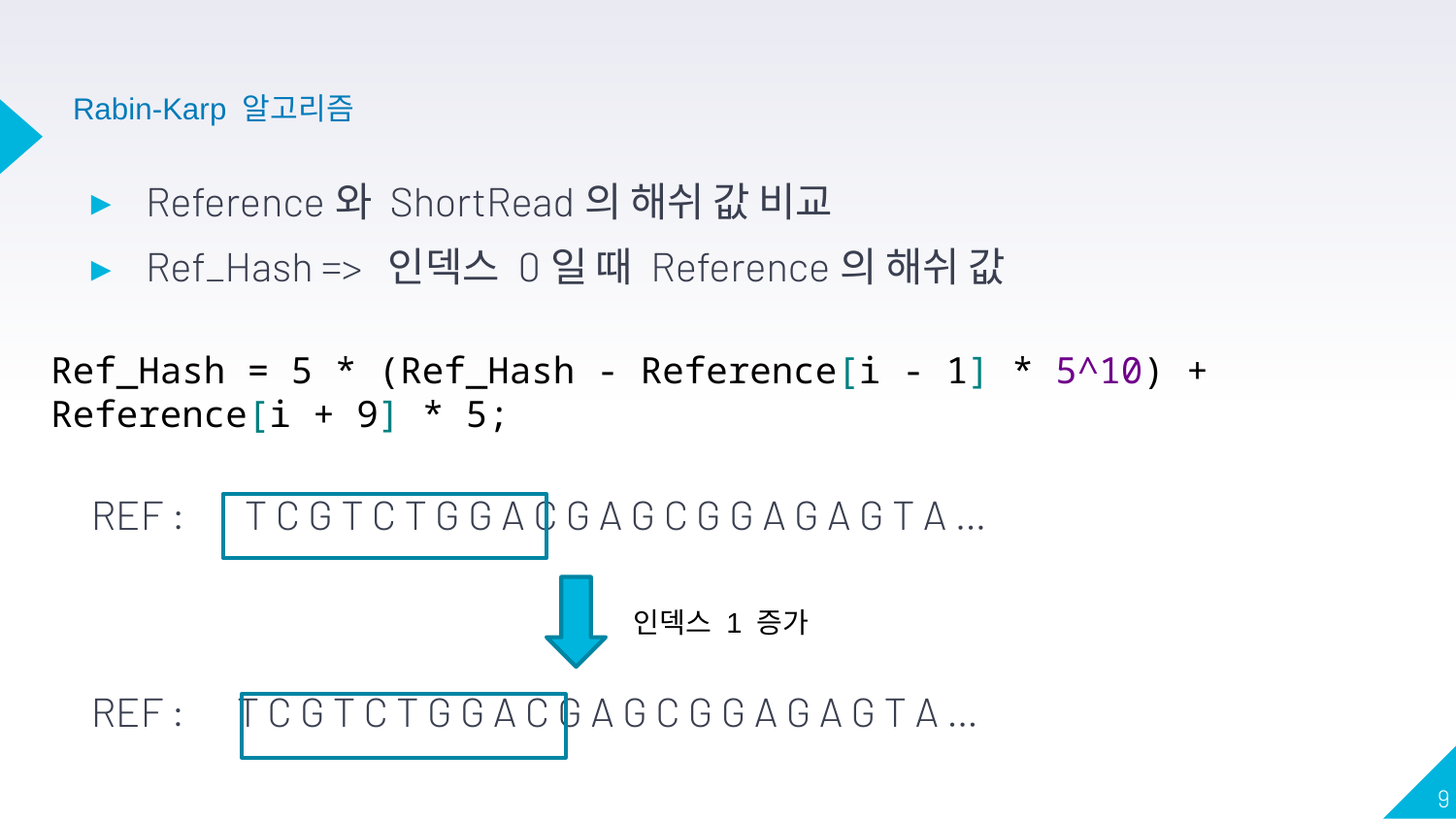

# Rabin-Karp 알고리즘
Reference와 ShortRead의 해쉬 값 비교
Ref_Hash =>  인덱스 0일 때 Reference의 해쉬 값

Ref_Hash = 5 * (Ref_Hash - Reference[i - 1] * 5^10) + Reference[i + 9] * 5;
REF : 	 T C G T C T G G A C G A G C G G A G A G T A …

REF :	T C G T C T G G A C G A G C G G A G A G T A …

	인덱스 1 증가

9